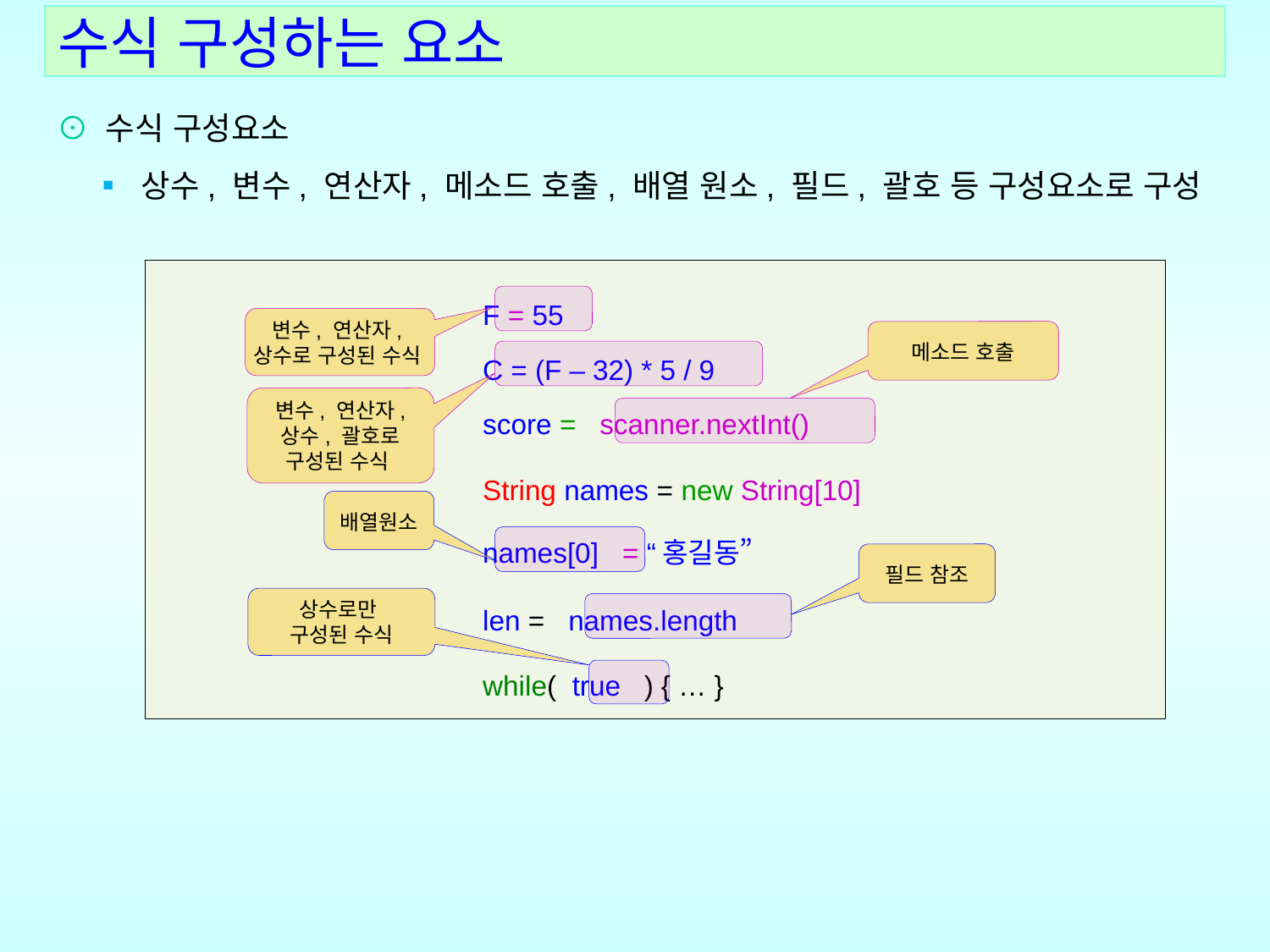

수식 구성하는 요소
⊙ 수식 구성요소
    ▪ 상수, 변수, 연산자, 메소드 호출, 배열 원소, 필드, 괄호 등 구성요소로 구성

| F = 55 C = (F – 32) \* 5 / 9 score = scanner.nextInt() String names = new String[10] names[0] = “홍길동” len = names.length while( true ) { … } |
| --- |

변수, 연산자,
상수로 구성된 수식

메소드 호출

변수, 연산자, 상수, 괄호로 구성된 수식

배열원소

필드 참조

상수로만
구성된 수식